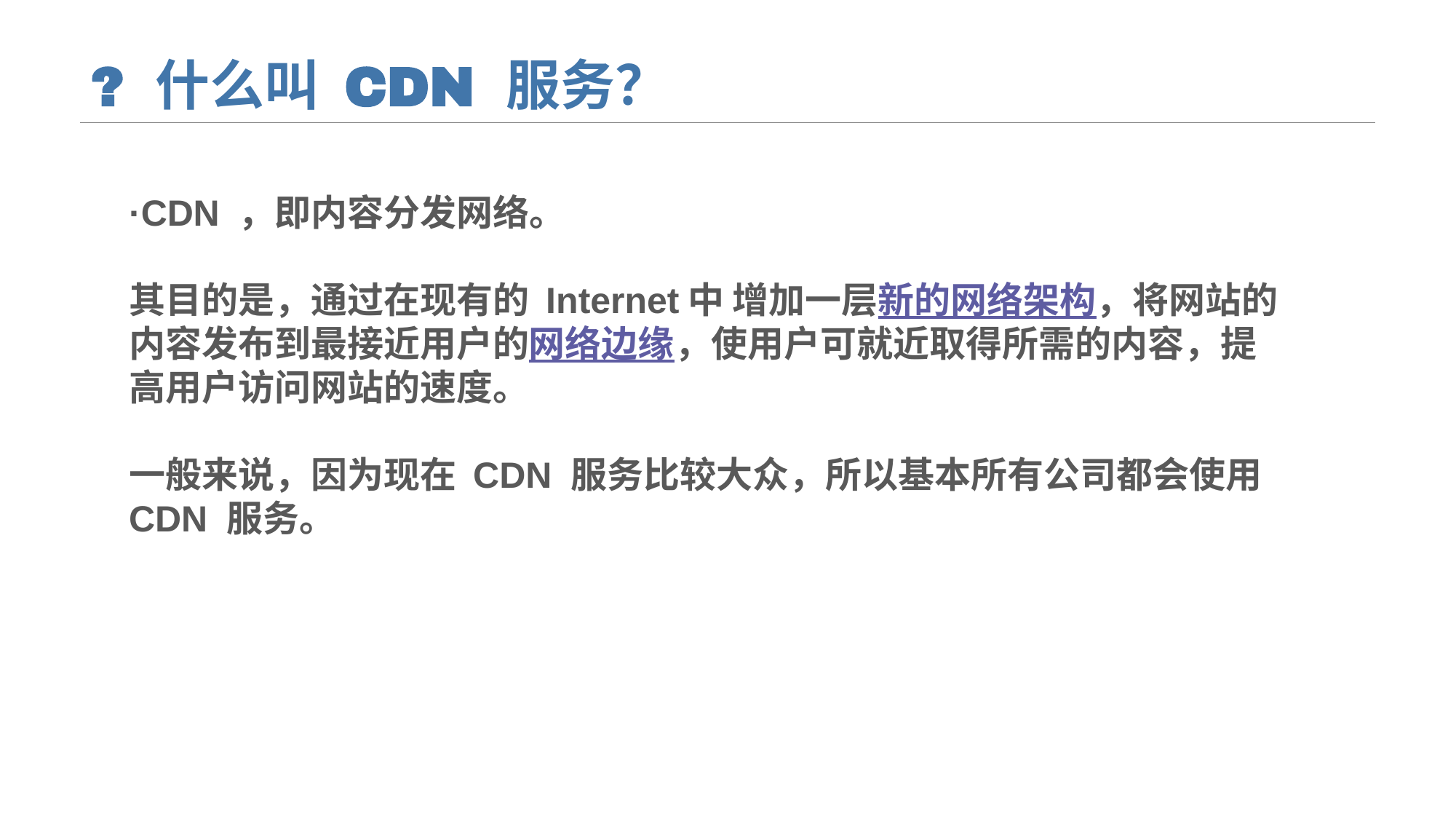

# ? 什么叫 CDN 服务？
·CDN ，即内容分发网络。

其目的是，通过在现有的 Internet中 增加一层新的网络架构，将网站的内容发布到最接近用户的网络边缘，使用户可就近取得所需的内容，提高用户访问网站的速度。

一般来说，因为现在 CDN 服务比较大众，所以基本所有公司都会使用 CDN 服务。

32